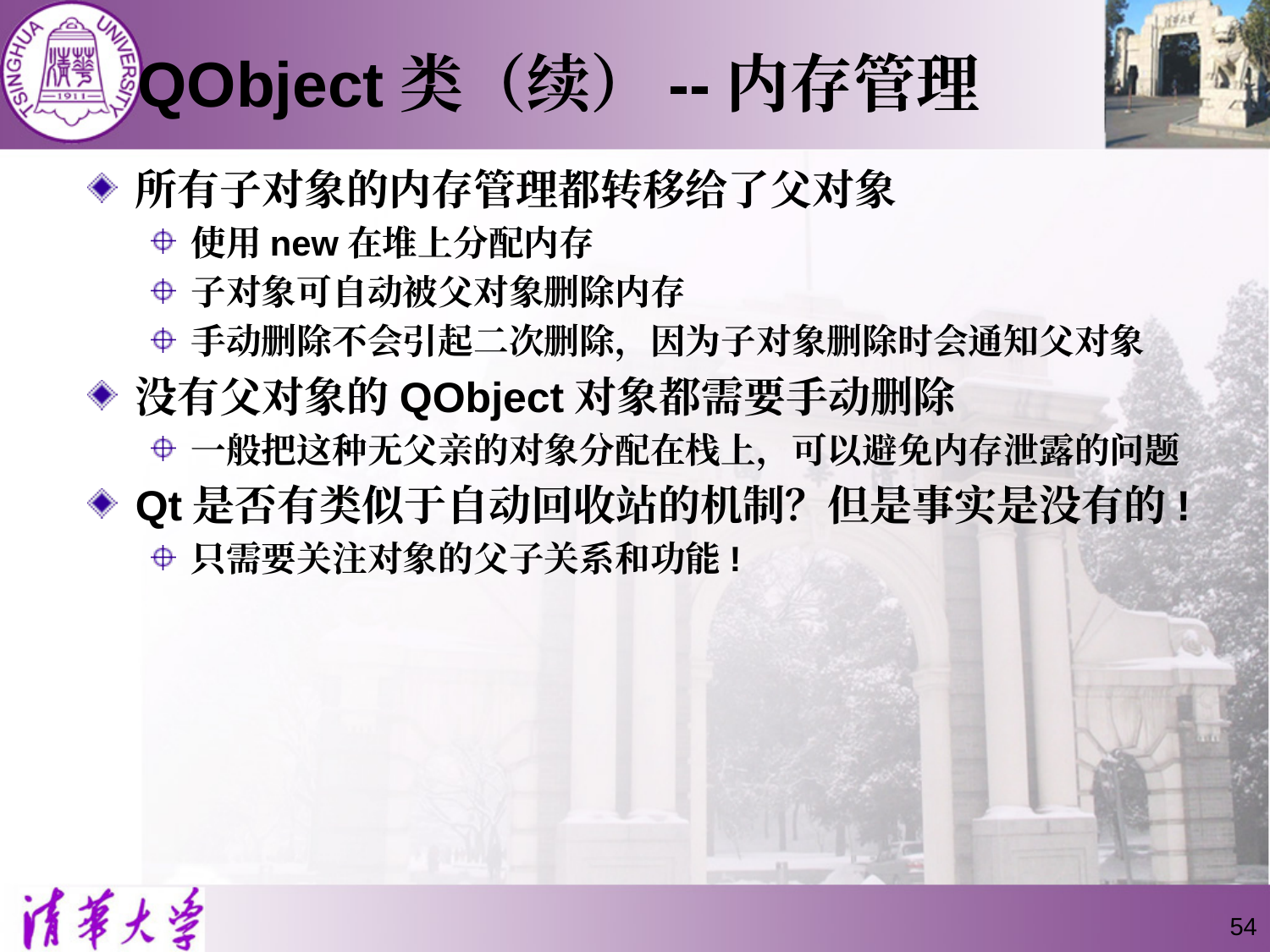

# QObject类（续）--内存管理
所有子对象的内存管理都转移给了父对象
使用new在堆上分配内存
子对象可自动被父对象删除内存
手动删除不会引起二次删除，因为子对象删除时会通知父对象
没有父对象的QObject对象都需要手动删除
一般把这种无父亲的对象分配在栈上，可以避免内存泄露的问题
Qt是否有类似于自动回收站的机制？但是事实是没有的!
只需要关注对象的父子关系和功能!
54